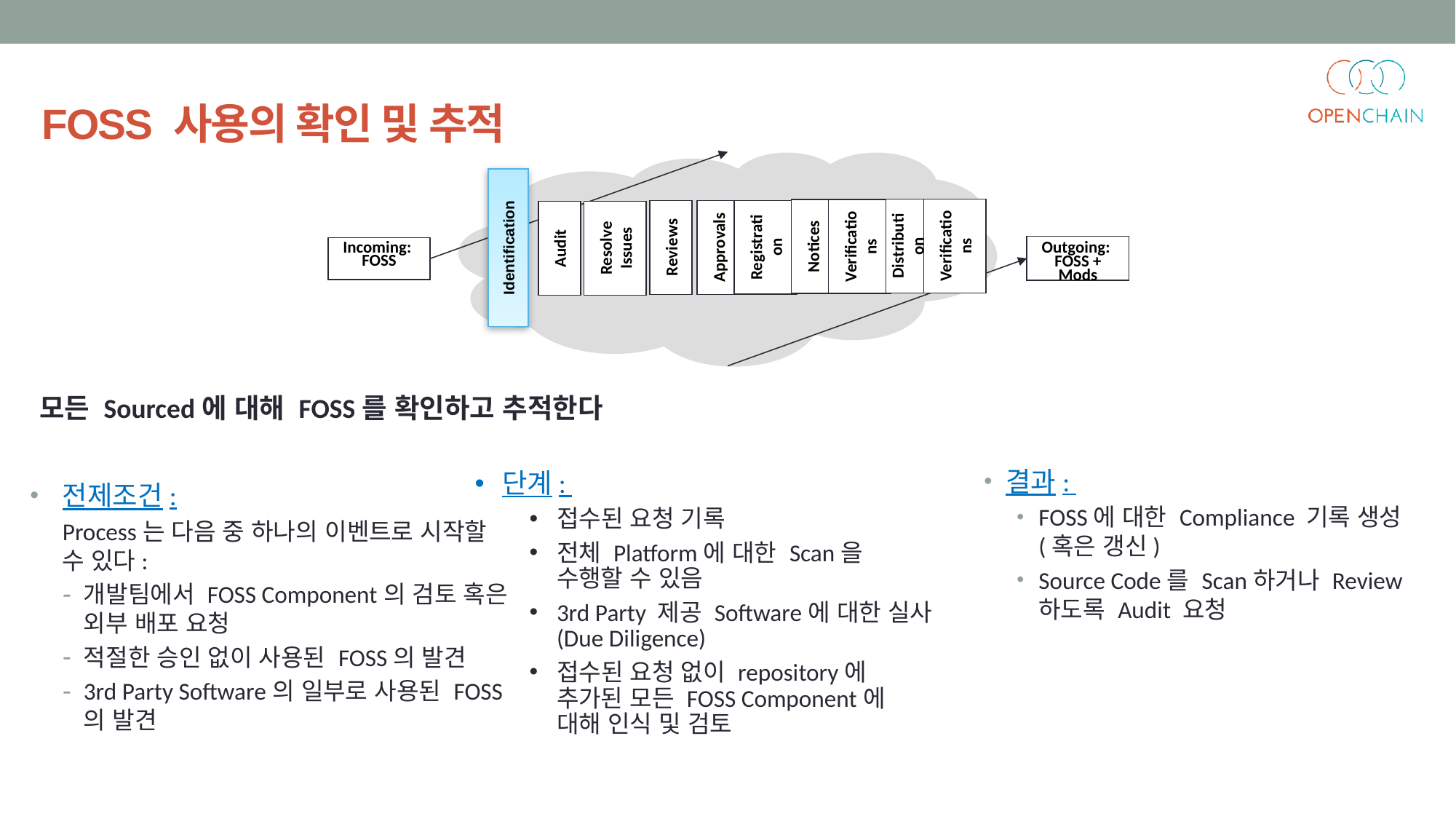

FOSS 사용의 확인 및 추적

Identification
Distribution
Verifications
Notices
Verifications
Registration
Reviews
Approvals
Resolve Issues
Audit
Outgoing:
FOSS + Mods
Incoming:
FOSS
모든 Sourced에 대해 FOSS를 확인하고 추적한다
전제조건:
Process는 다음 중 하나의 이벤트로 시작할 수 있다:
개발팀에서 FOSS Component의 검토 혹은 외부 배포 요청
적절한 승인 없이 사용된 FOSS의 발견
3rd Party Software의 일부로 사용된 FOSS의 발견

결과:
FOSS에 대한 Compliance 기록 생성 (혹은 갱신)
Source Code를 Scan하거나 Review하도록 Audit 요청
단계:
접수된 요청 기록
전체 Platform에 대한 Scan을 수행할 수 있음
3rd Party 제공 Software에 대한 실사 (Due Diligence)
접수된 요청 없이 repository에 추가된 모든 FOSS Component에 대해 인식 및 검토